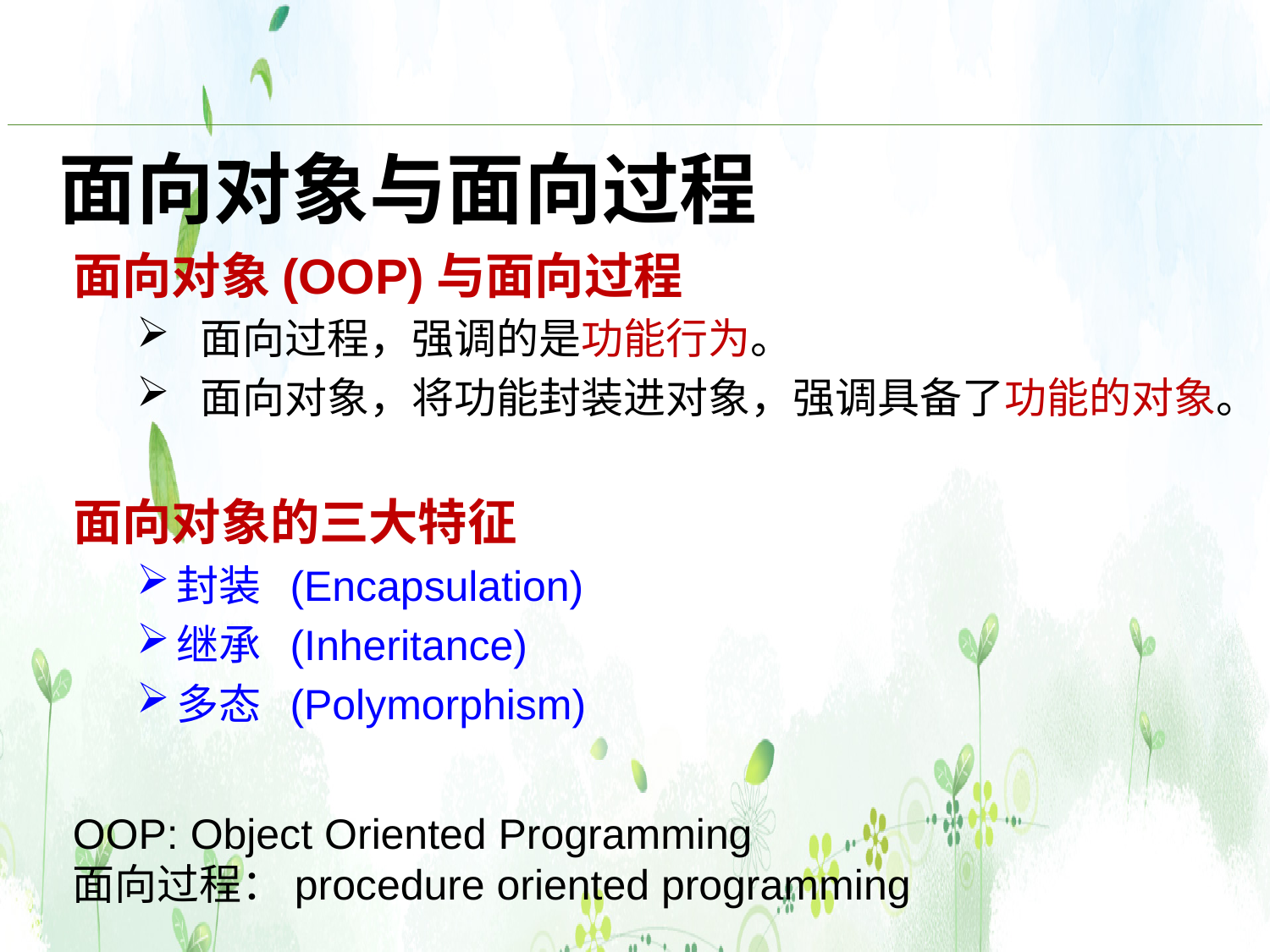

# 面向对象与面向过程
面向对象(OOP)与面向过程
面向过程，强调的是功能行为。
面向对象，将功能封装进对象，强调具备了功能的对象。

面向对象的三大特征
封装  (Encapsulation)
继承  (Inheritance)
多态  (Polymorphism)

OOP: Object Oriented Programming
面向过程：procedure oriented programming